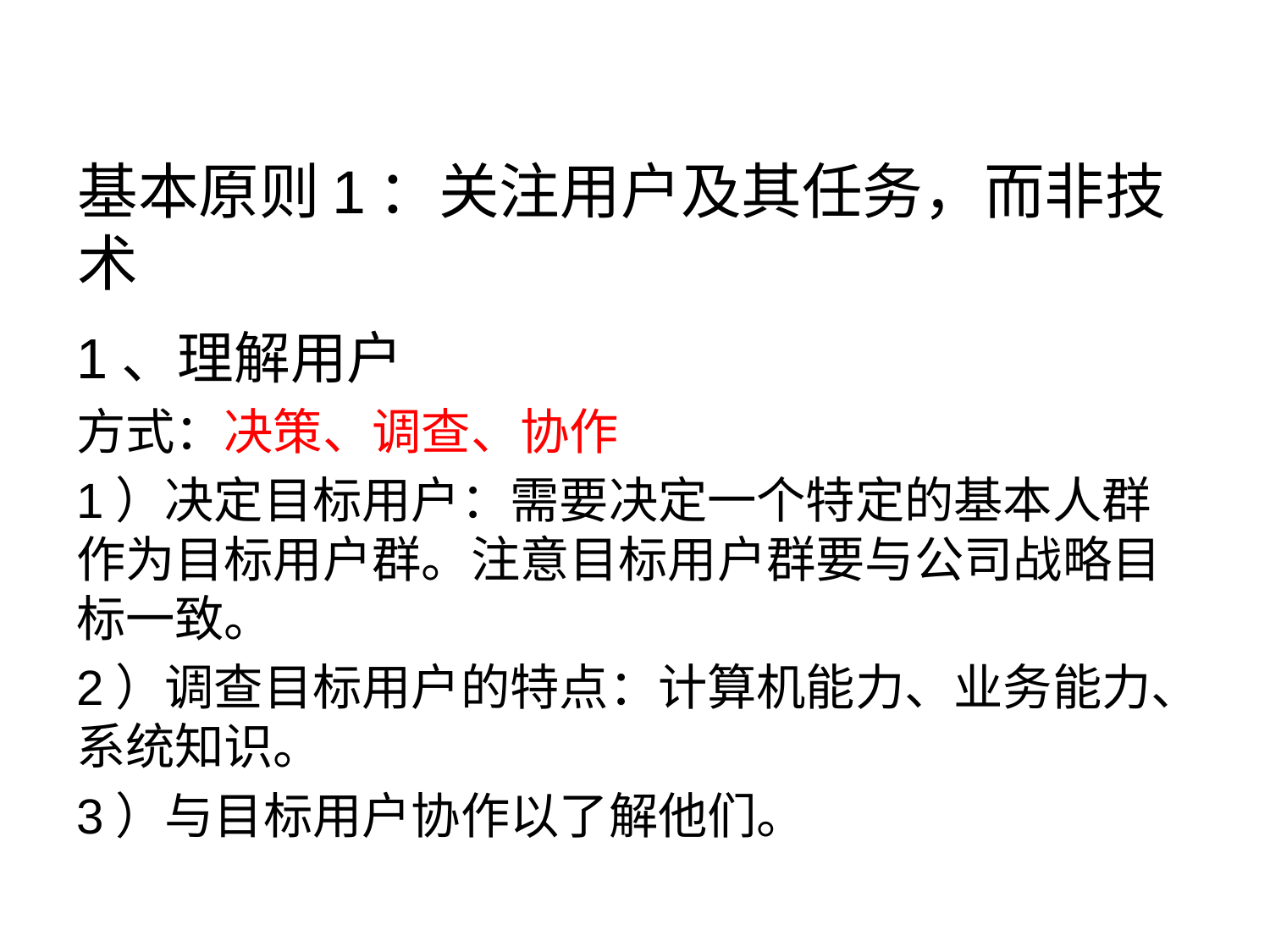

# 基本原则1：关注用户及其任务，而非技术
1、理解用户
方式：决策、调查、协作
1）决定目标用户：需要决定一个特定的基本人群作为目标用户群。注意目标用户群要与公司战略目标一致。
2）调查目标用户的特点：计算机能力、业务能力、系统知识。
3）与目标用户协作以了解他们。